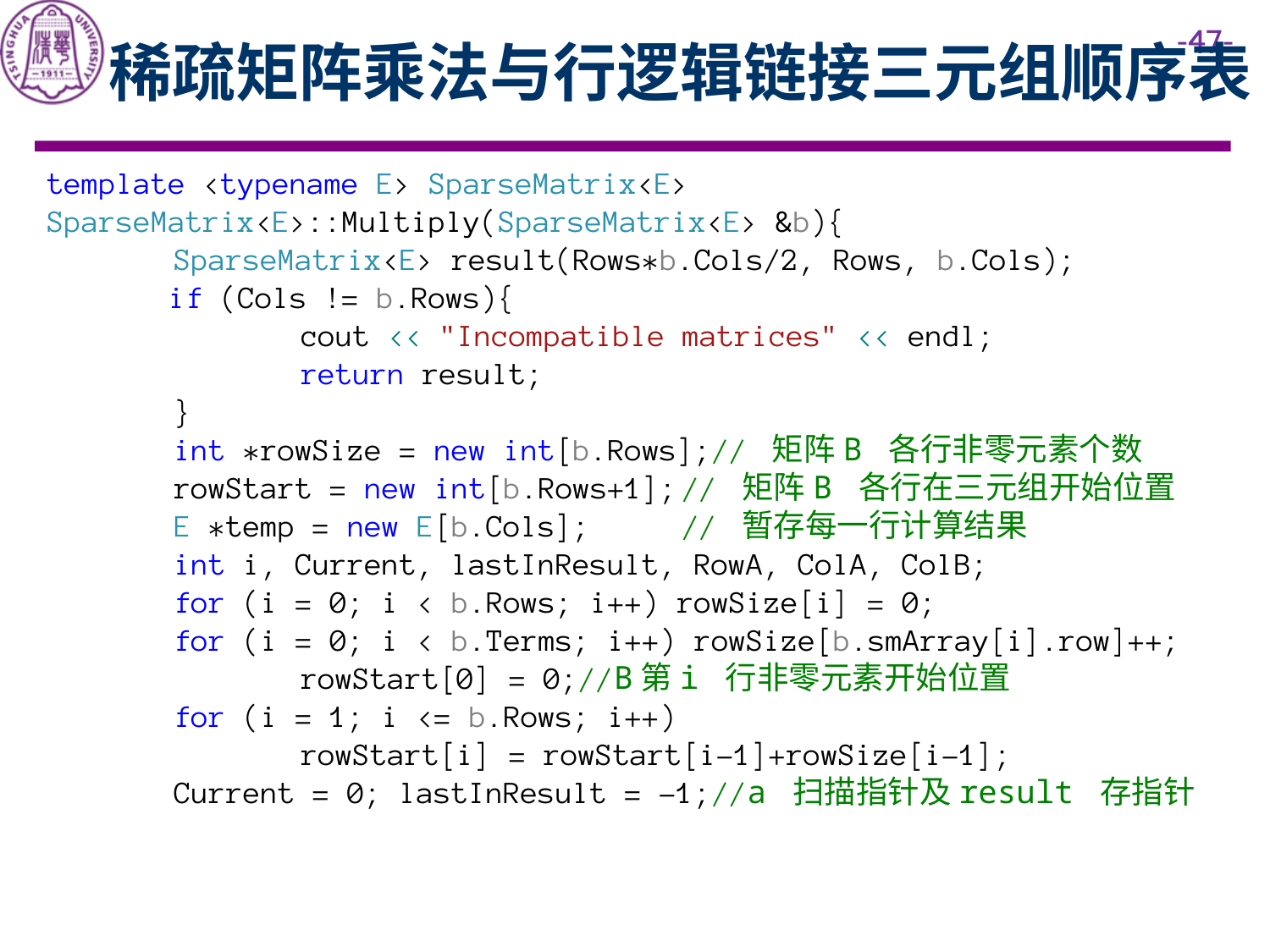

稀疏矩阵乘法与行逻辑链接三元组顺序表
template <typename E> SparseMatrix<E> SparseMatrix<E>::Multiply(SparseMatrix<E> &b){
	SparseMatrix<E> result(Rows*b.Cols/2, Rows, b.Cols);
       if (Cols != b.Rows){
		cout << "Incompatible matrices" << endl;
		return result;
	}
	int *rowSize = new int[b.Rows];// 矩阵B 各行非零元素个数
	rowStart = new int[b.Rows+1];	// 矩阵B 各行在三元组开始位置
	E *temp = new E[b.Cols];	// 暂存每一行计算结果
	int i, Current, lastInResult, RowA, ColA, ColB;
	for (i = 0; i < b.Rows; i++) rowSize[i] = 0;
	for (i = 0; i < b.Terms; i++) rowSize[b.smArray[i].row]++;
		rowStart[0] = 0;//B第i 行非零元素开始位置
	for (i = 1; i <= b.Rows; i++)
		rowStart[i] = rowStart[i-1]+rowSize[i-1];
	Current = 0; lastInResult = -1;//a 扫描指针及result 存指针